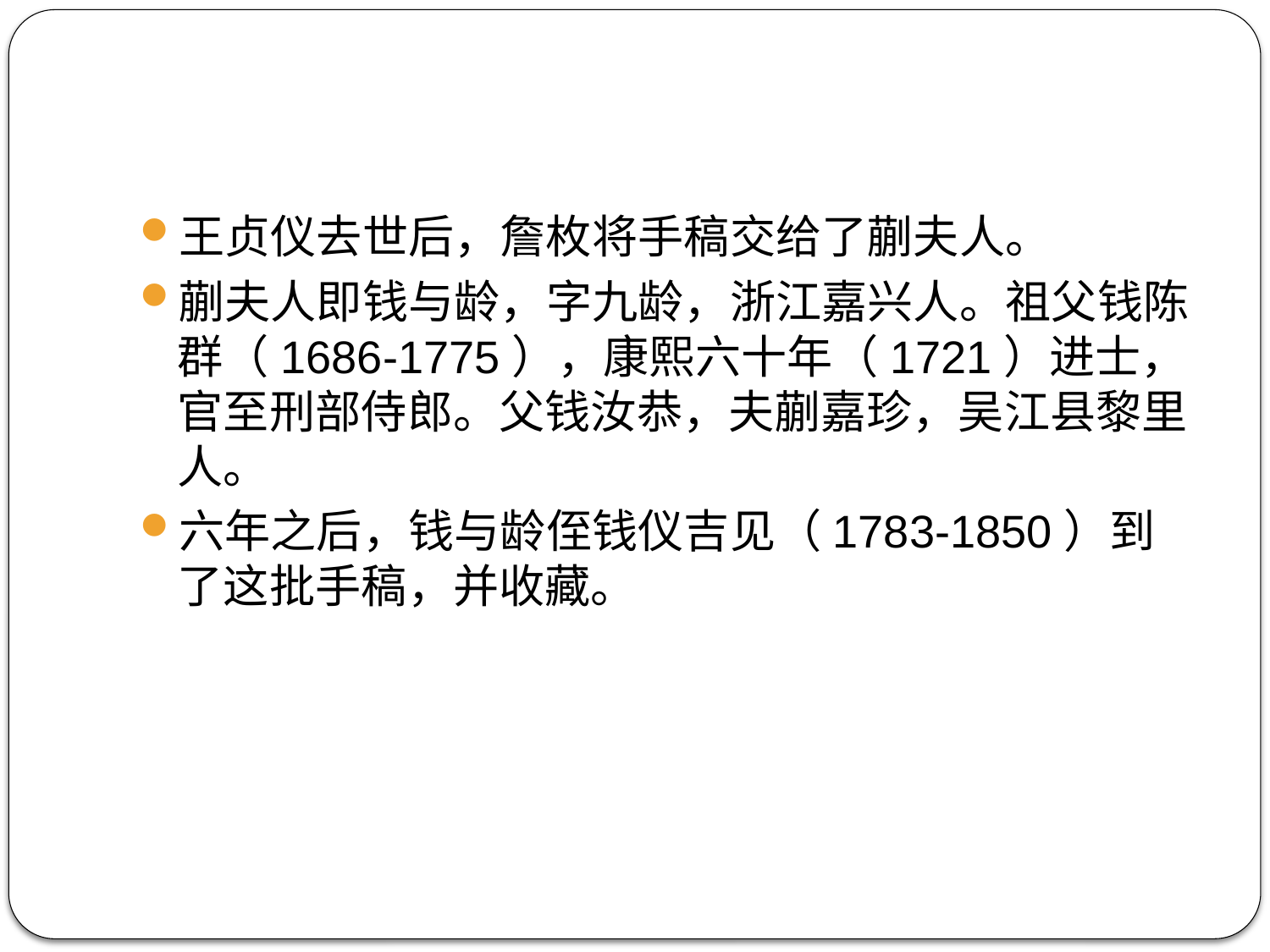

#
王贞仪去世后，詹枚将手稿交给了蒯夫人。
蒯夫人即钱与龄，字九龄，浙江嘉兴人。祖父钱陈群（1686-1775），康熙六十年（1721）进士，官至刑部侍郎。父钱汝恭，夫蒯嘉珍，吴江县黎里人。
六年之后，钱与龄侄钱仪吉见（1783-1850）到了这批手稿，并收藏。